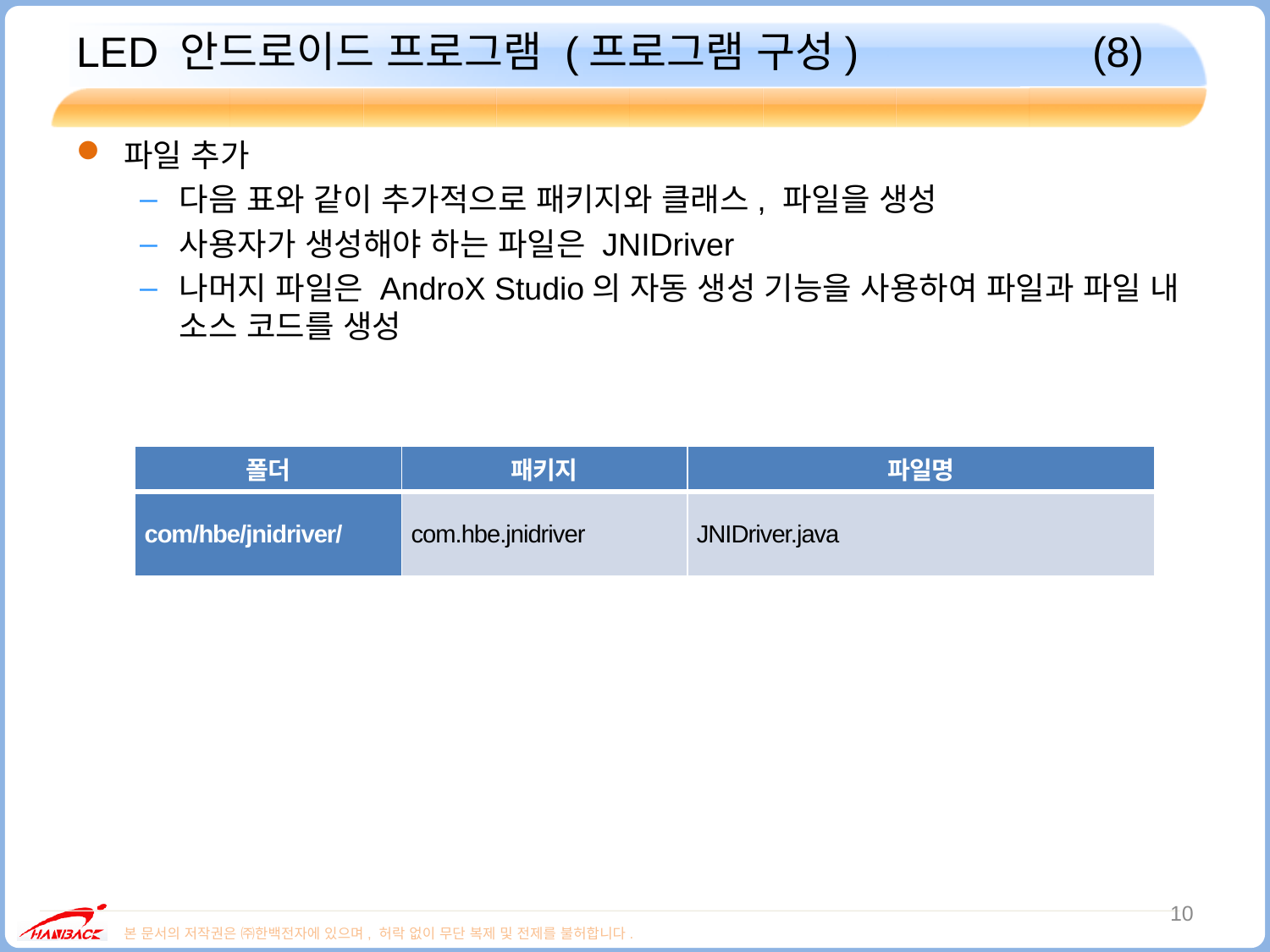

# LED 안드로이드 프로그램 (프로그램 구성)		(8)
파일 추가
다음 표와 같이 추가적으로 패키지와 클래스, 파일을 생성
사용자가 생성해야 하는 파일은 JNIDriver
나머지 파일은 AndroX Studio의 자동 생성 기능을 사용하여 파일과 파일 내 소스 코드를 생성
| 폴더 | 패키지 | 파일명 |
| --- | --- | --- |
| com/hbe/jnidriver/ | com.hbe.jnidriver | JNIDriver.java |
10